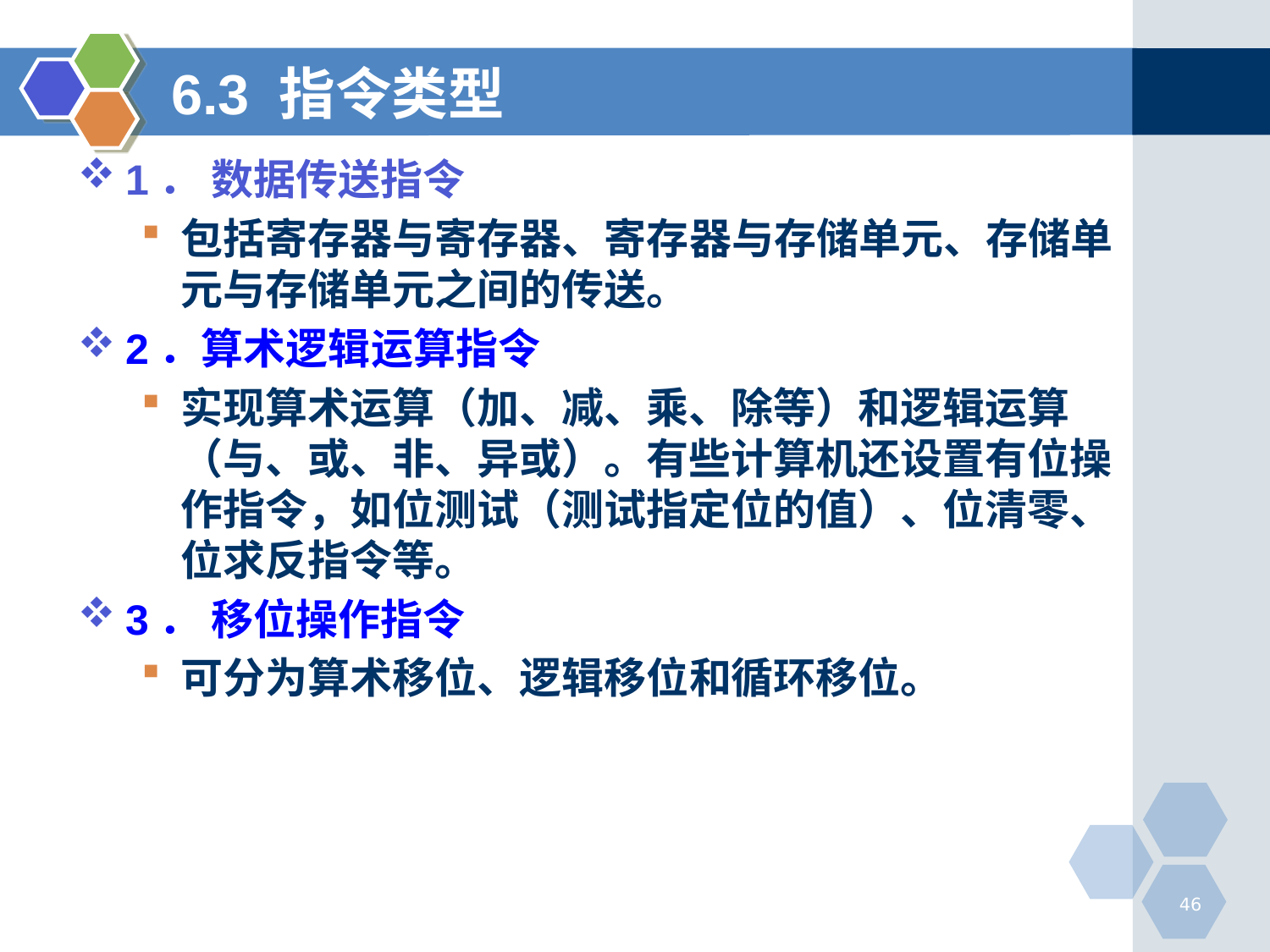

# 6.3 指令类型
1． 数据传送指令
包括寄存器与寄存器、寄存器与存储单元、存储单元与存储单元之间的传送。
2．算术逻辑运算指令
实现算术运算（加、减、乘、除等）和逻辑运算（与、或、非、异或）。有些计算机还设置有位操作指令，如位测试（测试指定位的值）、位清零、位求反指令等。
3． 移位操作指令
可分为算术移位、逻辑移位和循环移位。
46